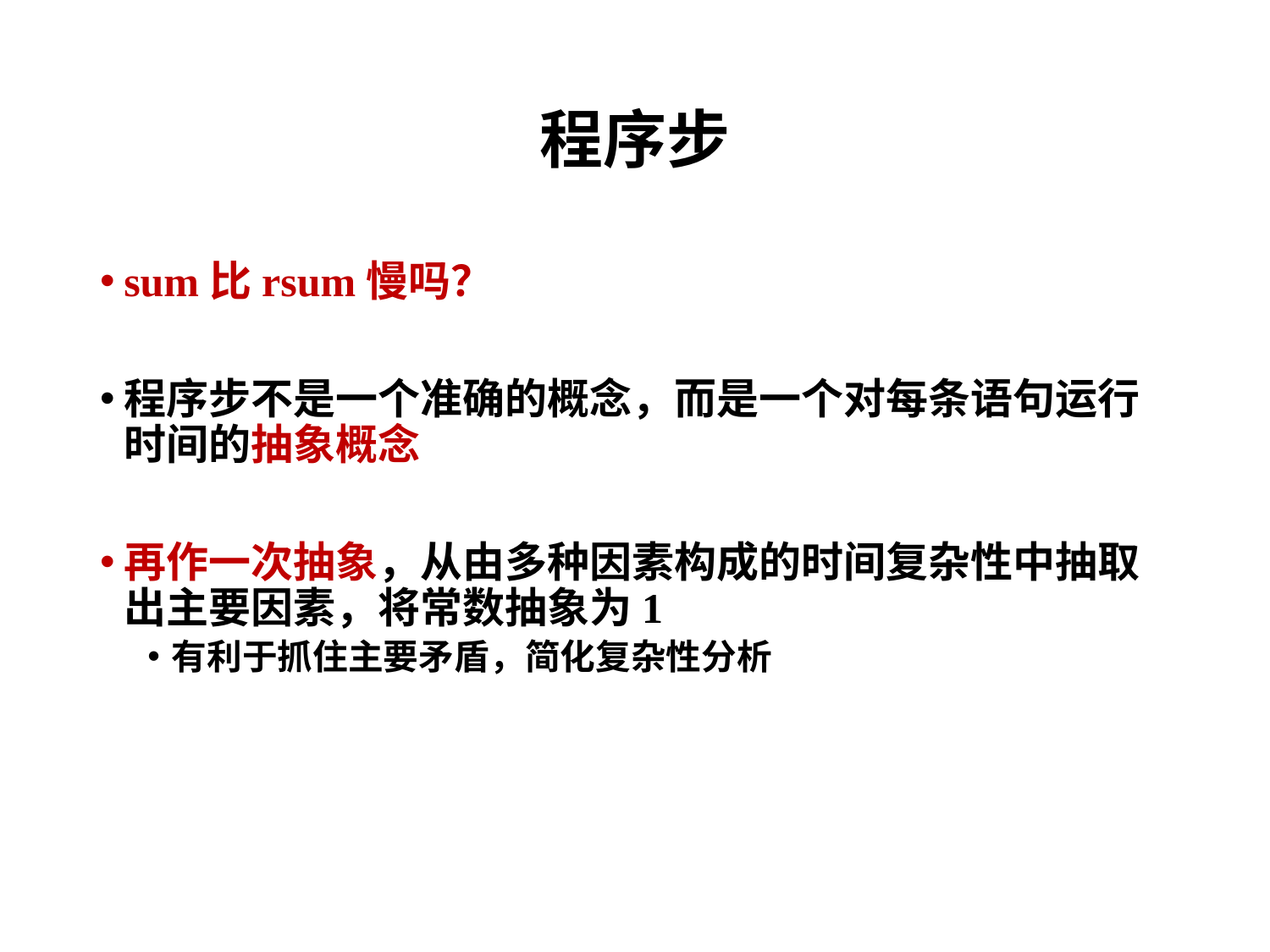

# 程序步
sum比rsum慢吗？

程序步不是一个准确的概念，而是一个对每条语句运行时间的抽象概念

再作一次抽象，从由多种因素构成的时间复杂性中抽取出主要因素，将常数抽象为1
有利于抓住主要矛盾，简化复杂性分析